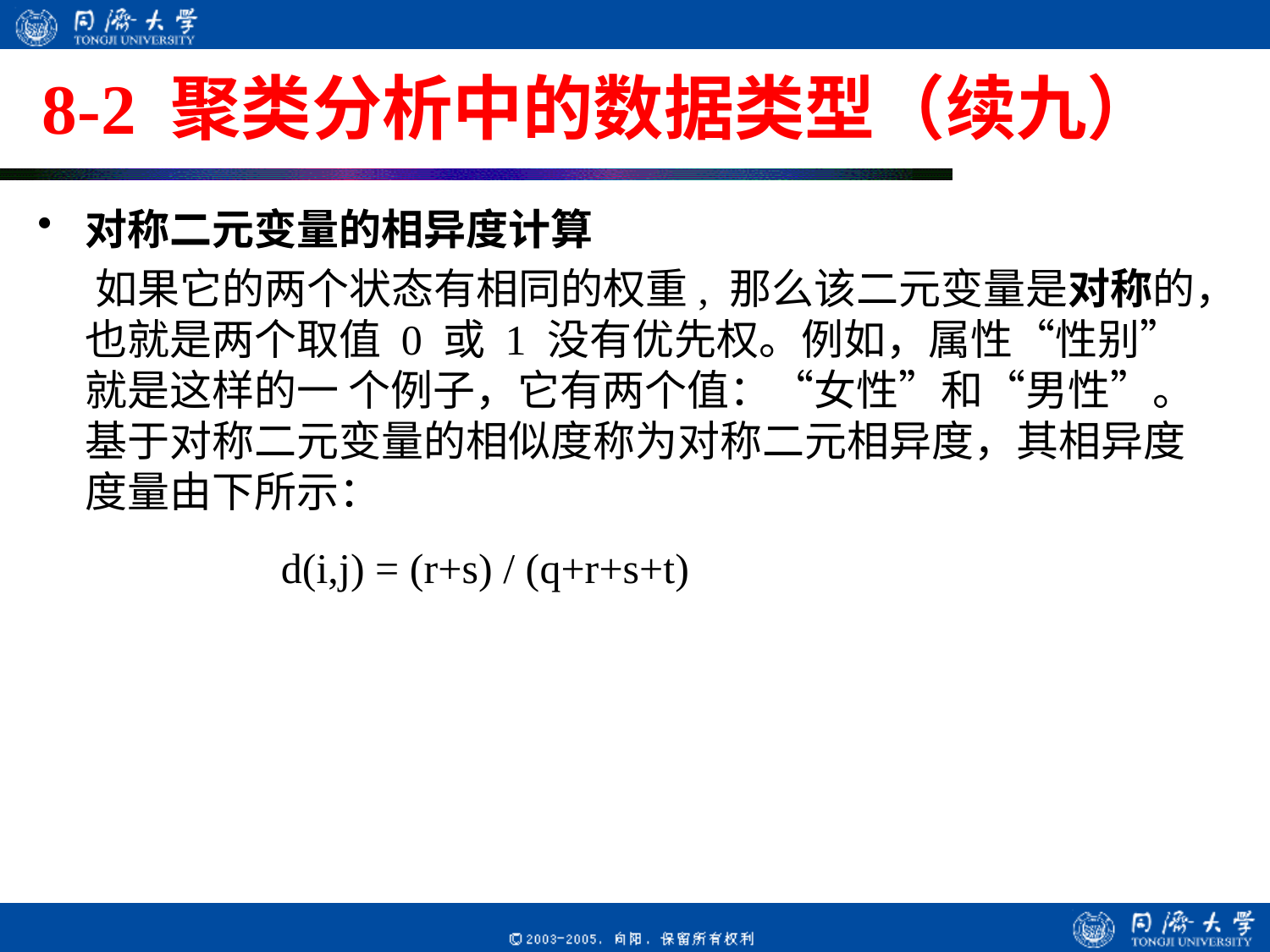

# 8-2 聚类分析中的数据类型（续九）
对称二元变量的相异度计算
     如果它的两个状态有相同的权重, 那么该二元变量是对称的，也就是两个取值 0 或 1 没有优先权。例如，属性“性别”就是这样的一 个例子，它有两个值：“女性”和“男性”。基于对称二元变量的相似度称为对称二元相异度，其相异度度量由下所示：
                       d(i,j) = (r+s) / (q+r+s+t)